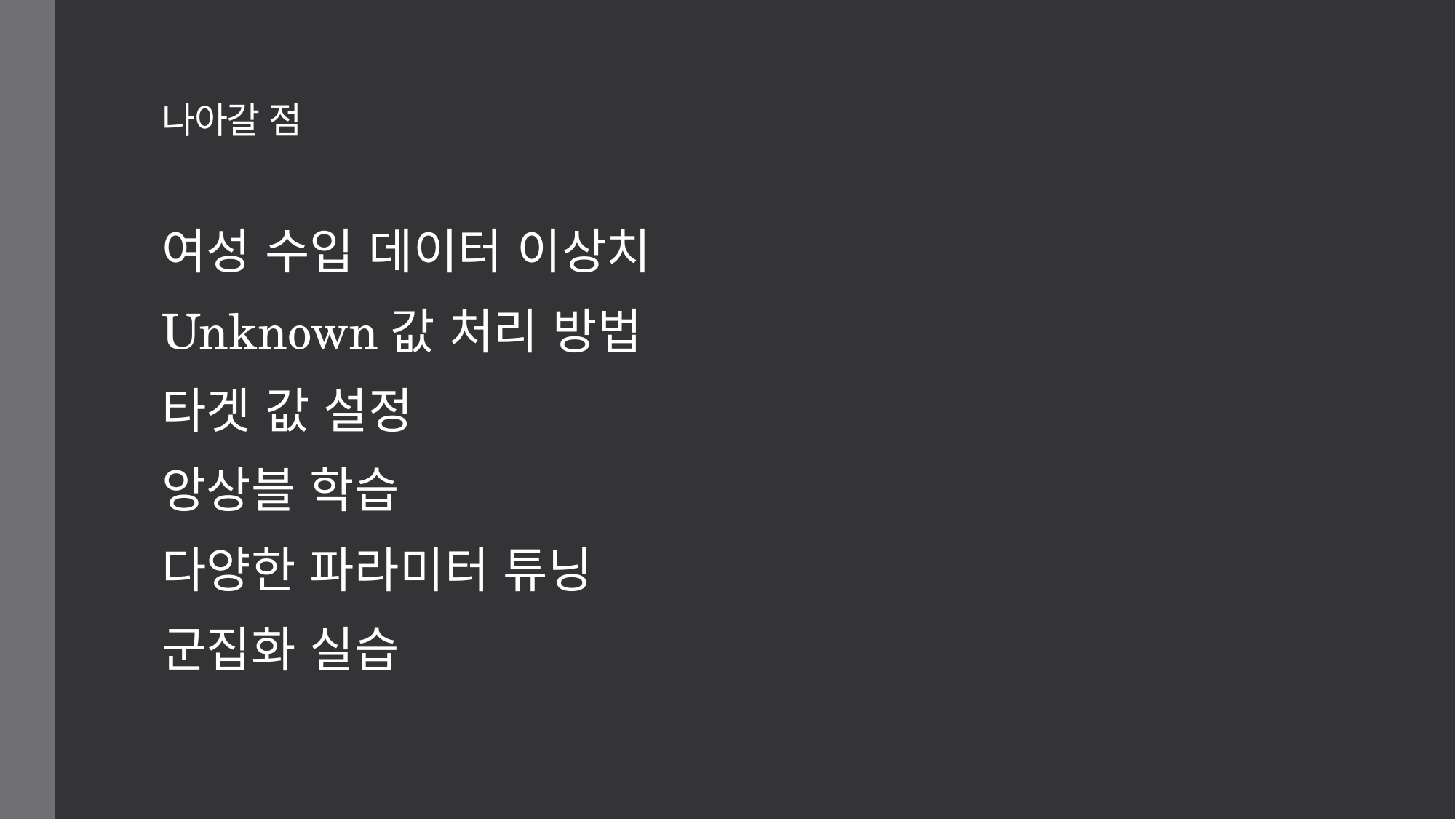

# 나아갈 점
여성 수입 데이터 이상치
Unknown값 처리 방법
타겟 값 설정
앙상블 학습
다양한 파라미터 튜닝
군집화 실습